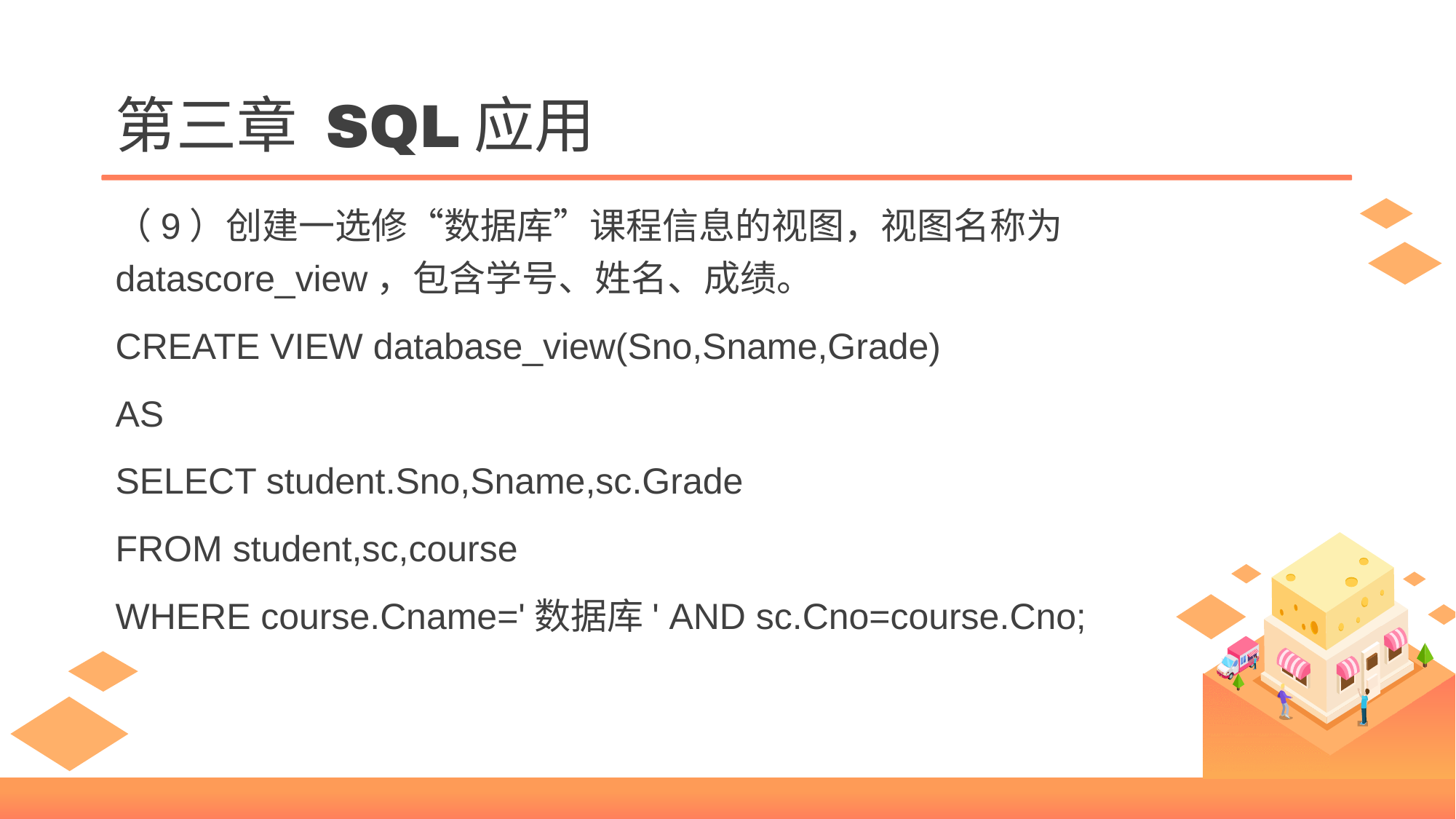

# 第三章 SQL应用
（9）创建一选修“数据库”课程信息的视图，视图名称为datascore_view，包含学号、姓名、成绩。
CREATE VIEW database_view(Sno,Sname,Grade)
AS
SELECT student.Sno,Sname,sc.Grade
FROM student,sc,course
WHERE course.Cname='数据库' AND sc.Cno=course.Cno;